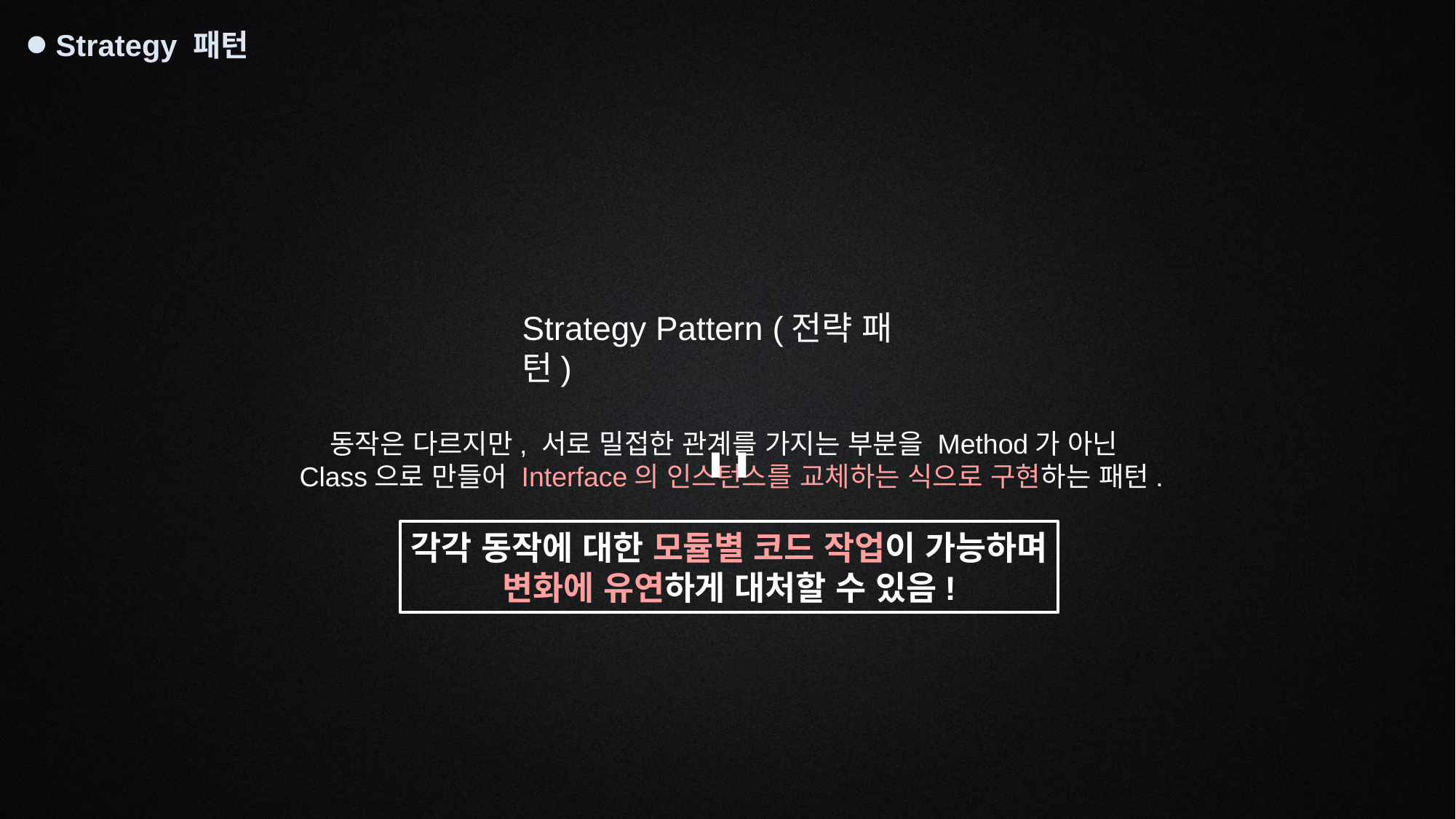

Strategy 패턴

Strategy Pattern (전략 패턴)
동작은 다르지만, 서로 밀접한 관계를 가지는 부분을 Method가 아닌
Class으로 만들어 Interface의 인스턴스를 교체하는 식으로 구현하는 패턴.
I I
각각 동작에 대한 모듈별 코드 작업이 가능하며
변화에 유연하게 대처할 수 있음!